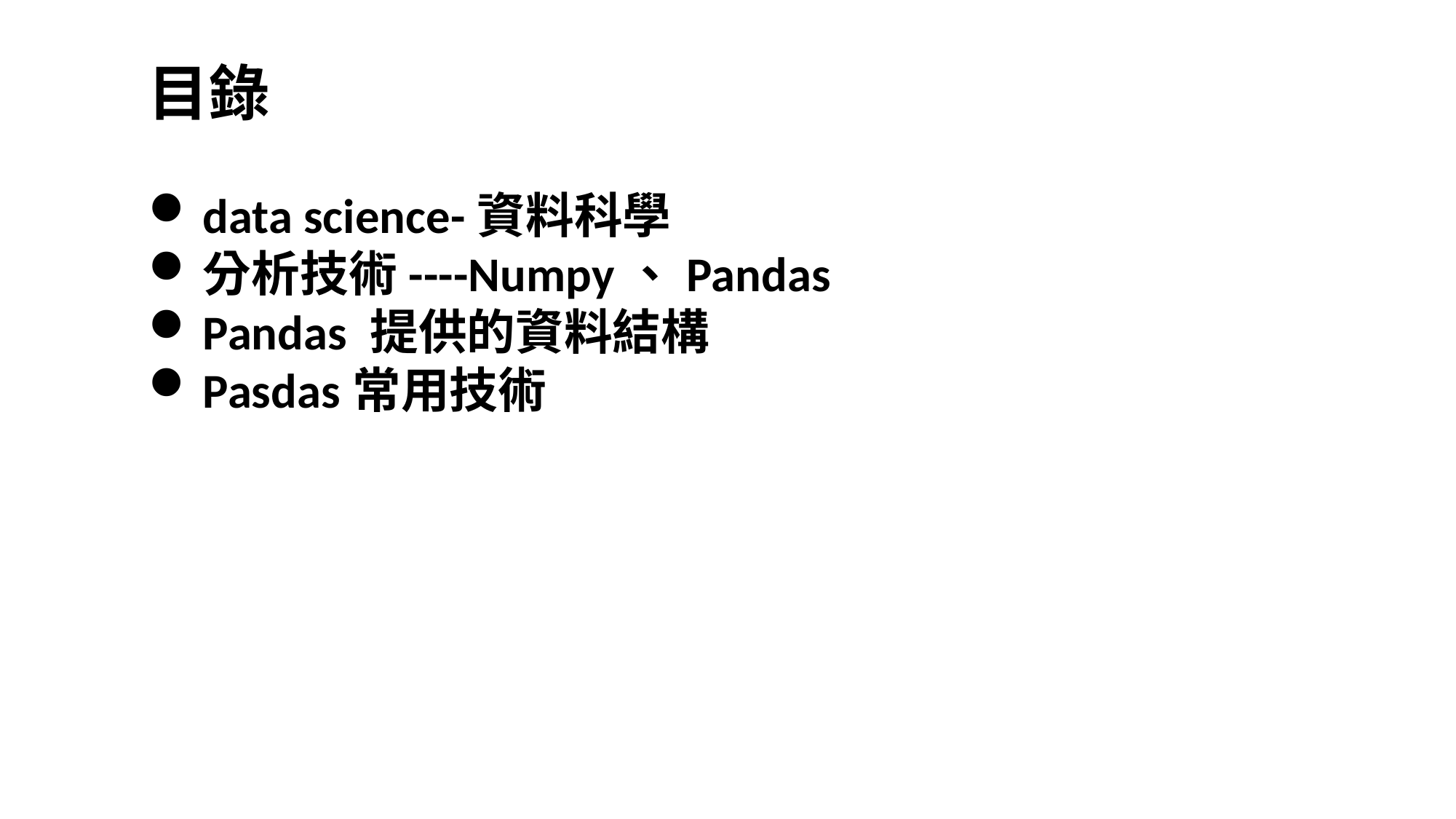

目錄
data science-資料科學
分析技術----Numpy、Pandas
Pandas 提供的資料結構
Pasdas常用技術